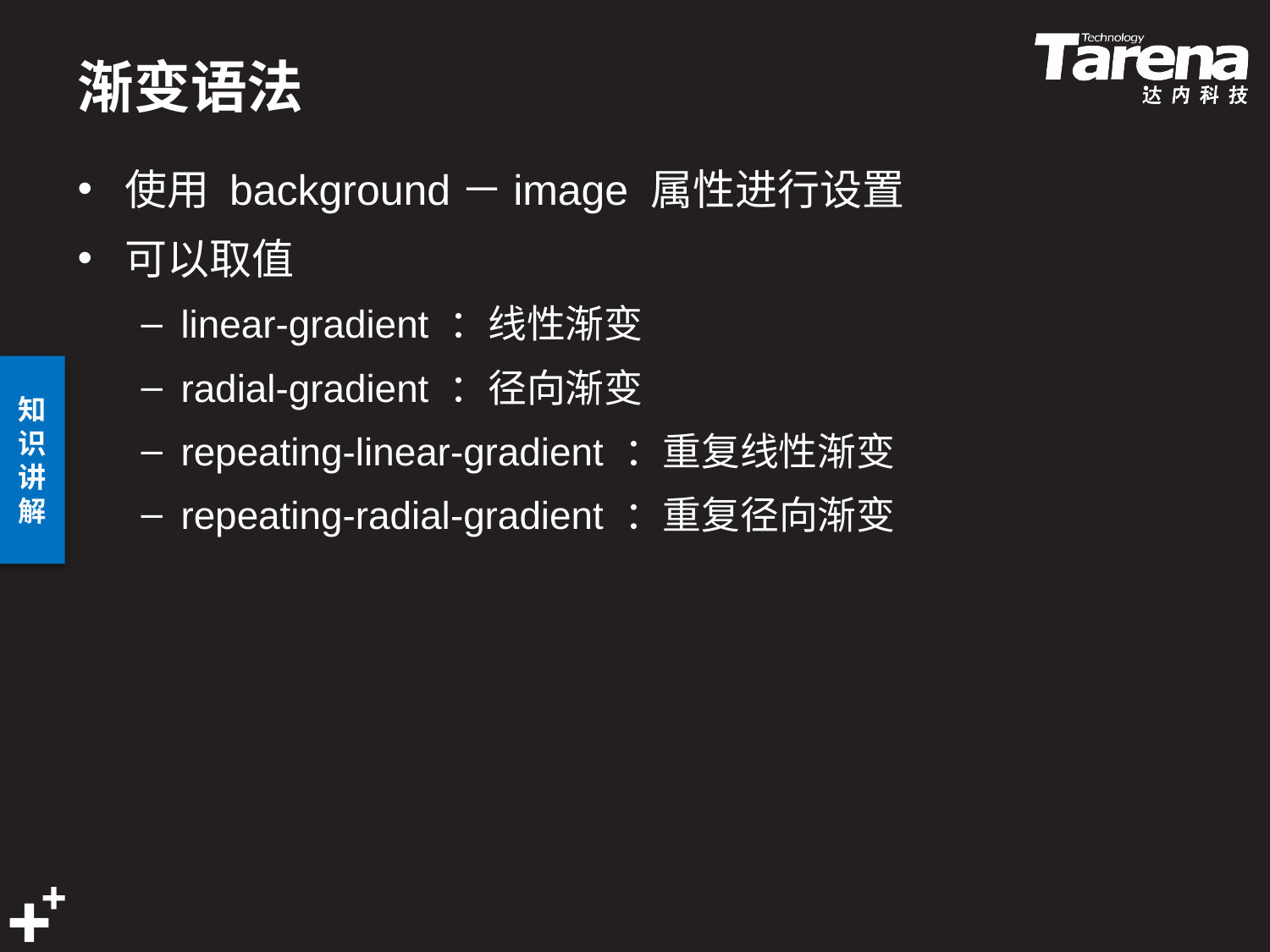

# 渐变语法
使用 background－image 属性进行设置
可以取值
linear-gradient ：线性渐变
radial-gradient ：径向渐变
repeating-linear-gradient ：重复线性渐变
repeating-radial-gradient ：重复径向渐变